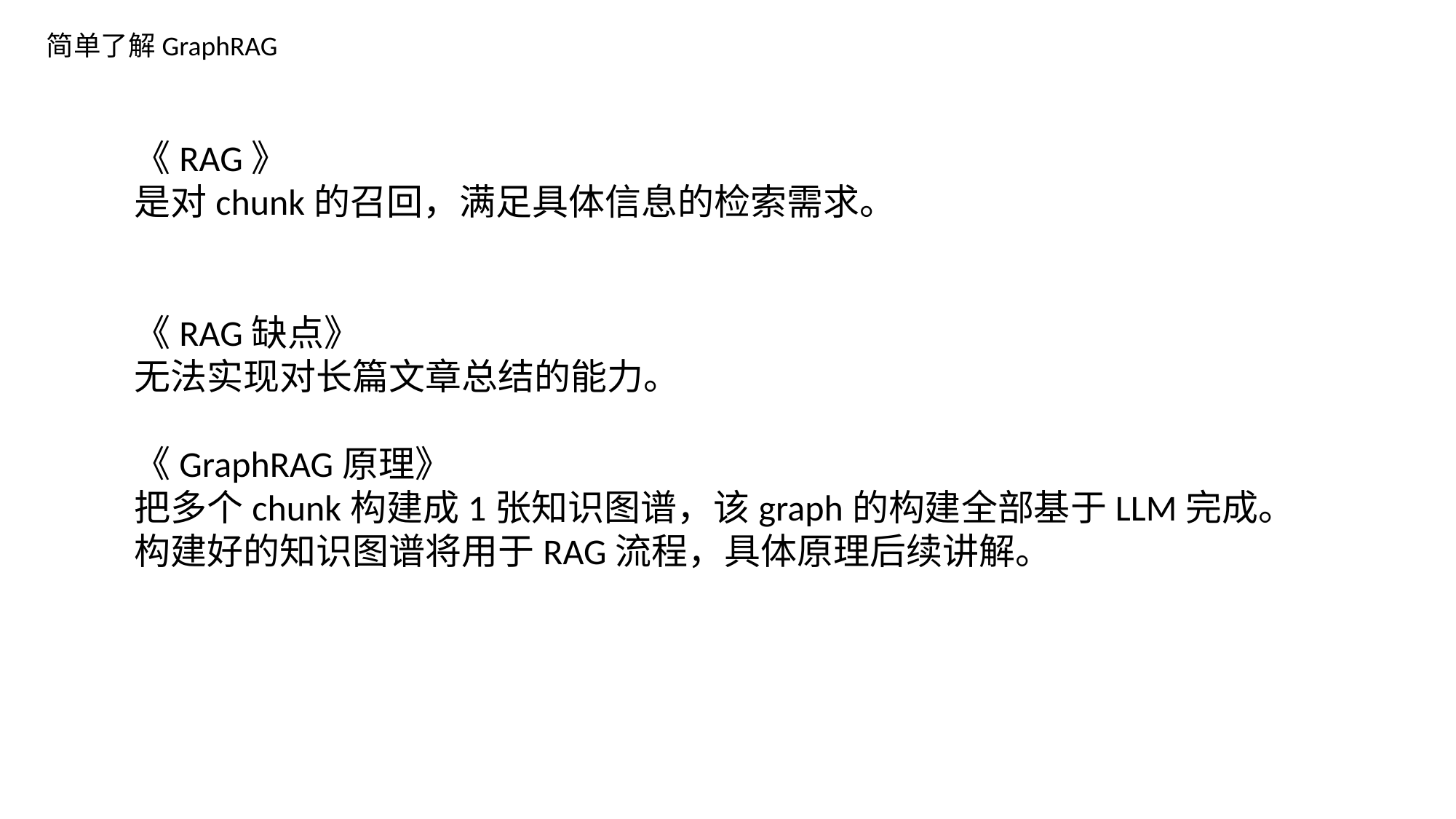

简单了解GraphRAG
《RAG》
是对chunk的召回，满足具体信息的检索需求。

《RAG缺点》
无法实现对长篇文章总结的能力。

《GraphRAG原理》
把多个chunk构建成1张知识图谱，该graph的构建全部基于LLM完成。
构建好的知识图谱将用于RAG流程，具体原理后续讲解。